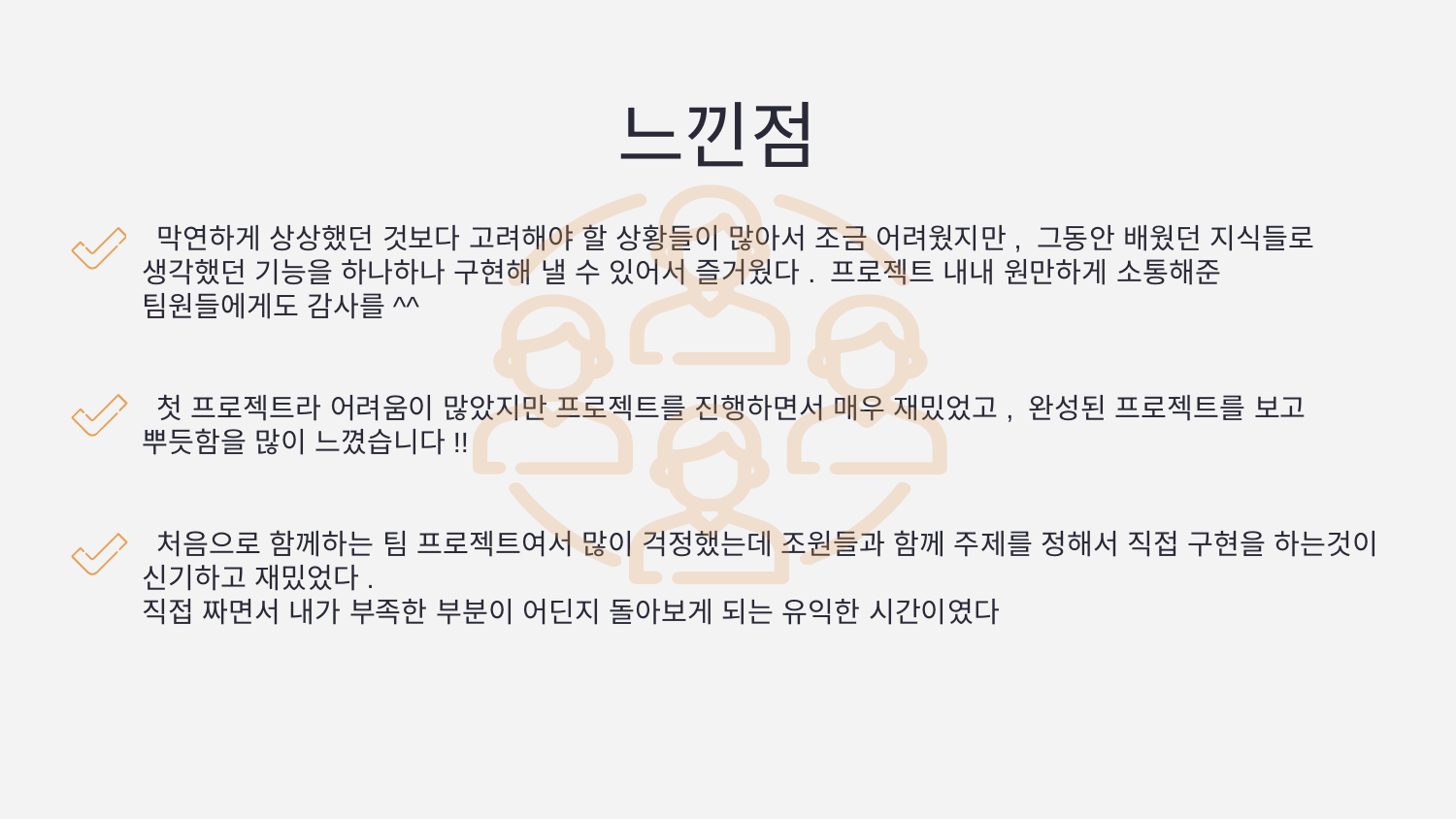

# 느낀점

 막연하게 상상했던 것보다 고려해야 할 상황들이 많아서 조금 어려웠지만, 그동안 배웠던 지식들로 생각했던 기능을 하나하나 구현해 낼 수 있어서 즐거웠다. 프로젝트 내내 원만하게 소통해준 팀원들에게도 감사를^^

 첫 프로젝트라 어려움이 많았지만 프로젝트를 진행하면서 매우 재밌었고, 완성된 프로젝트를 보고 뿌듯함을 많이 느꼈습니다!!

 처음으로 함께하는 팀 프로젝트여서 많이 걱정했는데 조원들과 함께 주제를 정해서 직접 구현을 하는것이 신기하고 재밌었다.
직접 짜면서 내가 부족한 부분이 어딘지 돌아보게 되는 유익한 시간이였다